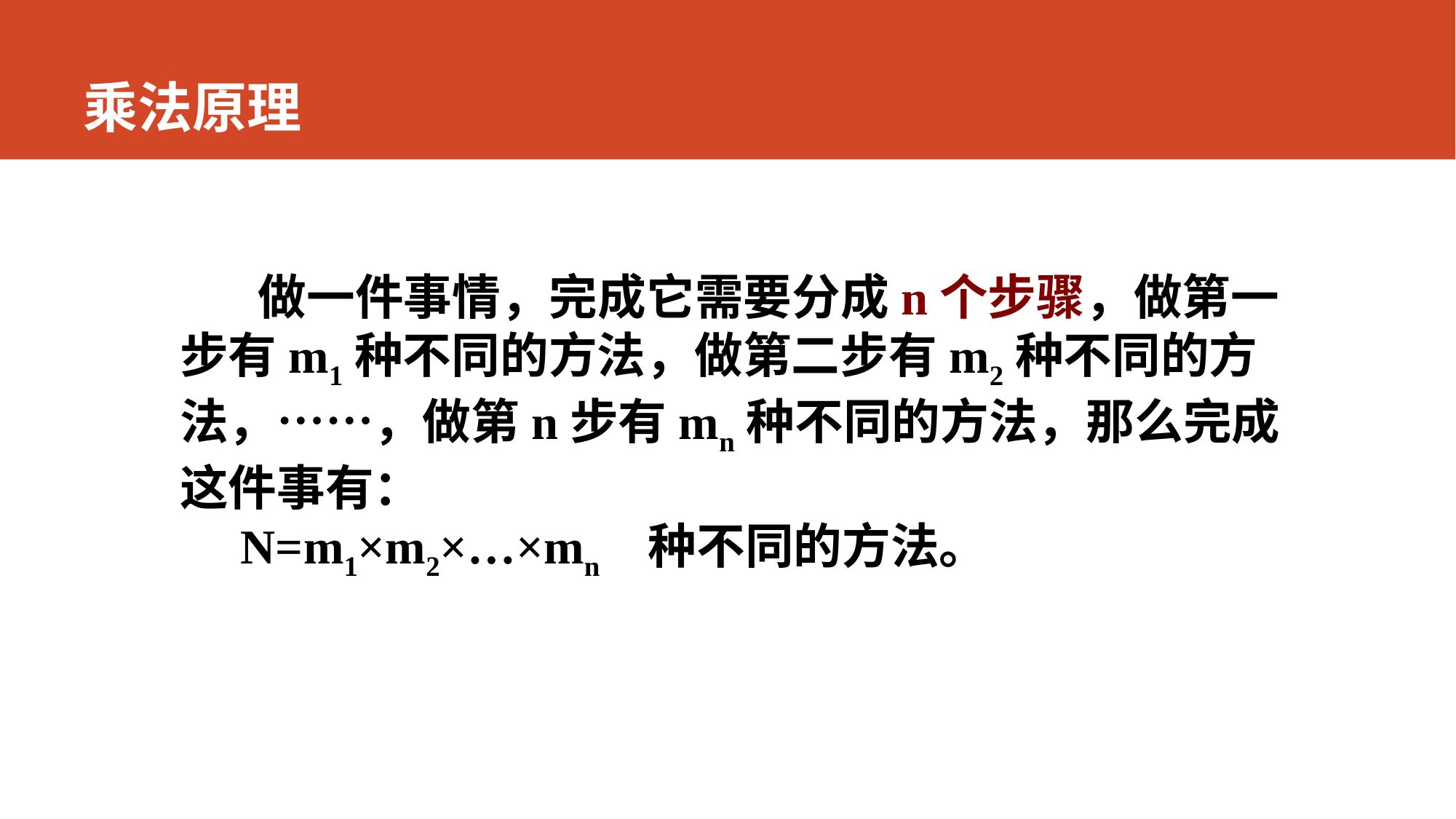

# 乘法原理
      做一件事情，完成它需要分成n个步骤，做第一步有m1种不同的方法，做第二步有m2种不同的方法，……，做第n步有mn种不同的方法，那么完成这件事有：
     N=m1×m2×…×mn   种不同的方法。